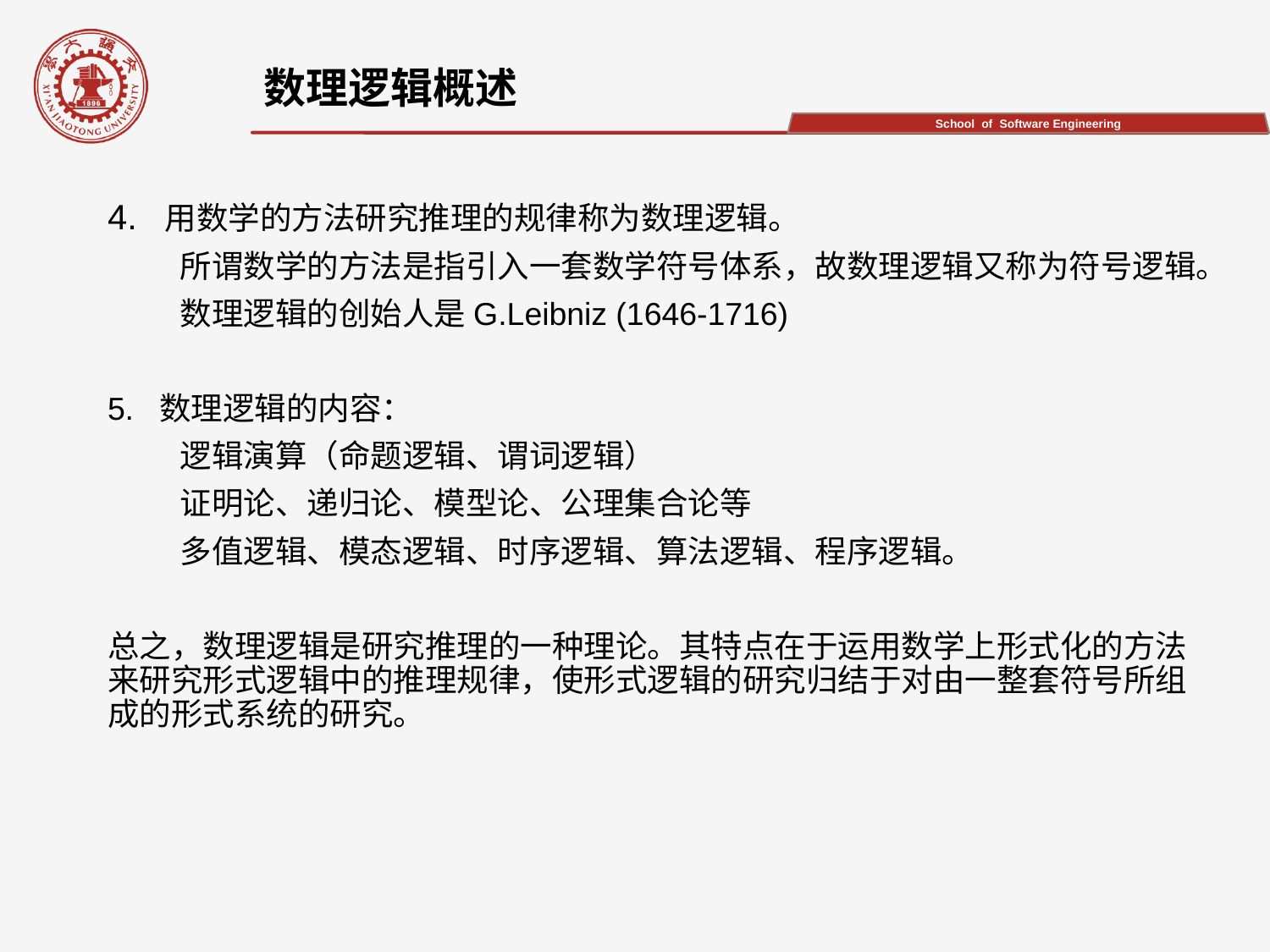

数理逻辑概述
4.  用数学的方法研究推理的规律称为数理逻辑。
  所谓数学的方法是指引入一套数学符号体系，故数理逻辑又称为符号逻辑。
  数理逻辑的创始人是G.Leibniz (1646-1716)

5.  数理逻辑的内容：
  逻辑演算（命题逻辑、谓词逻辑）
  证明论、递归论、模型论、公理集合论等
  多值逻辑、模态逻辑、时序逻辑、算法逻辑、程序逻辑。

总之，数理逻辑是研究推理的一种理论。其特点在于运用数学上形式化的方法来研究形式逻辑中的推理规律，使形式逻辑的研究归结于对由一整套符号所组成的形式系统的研究。